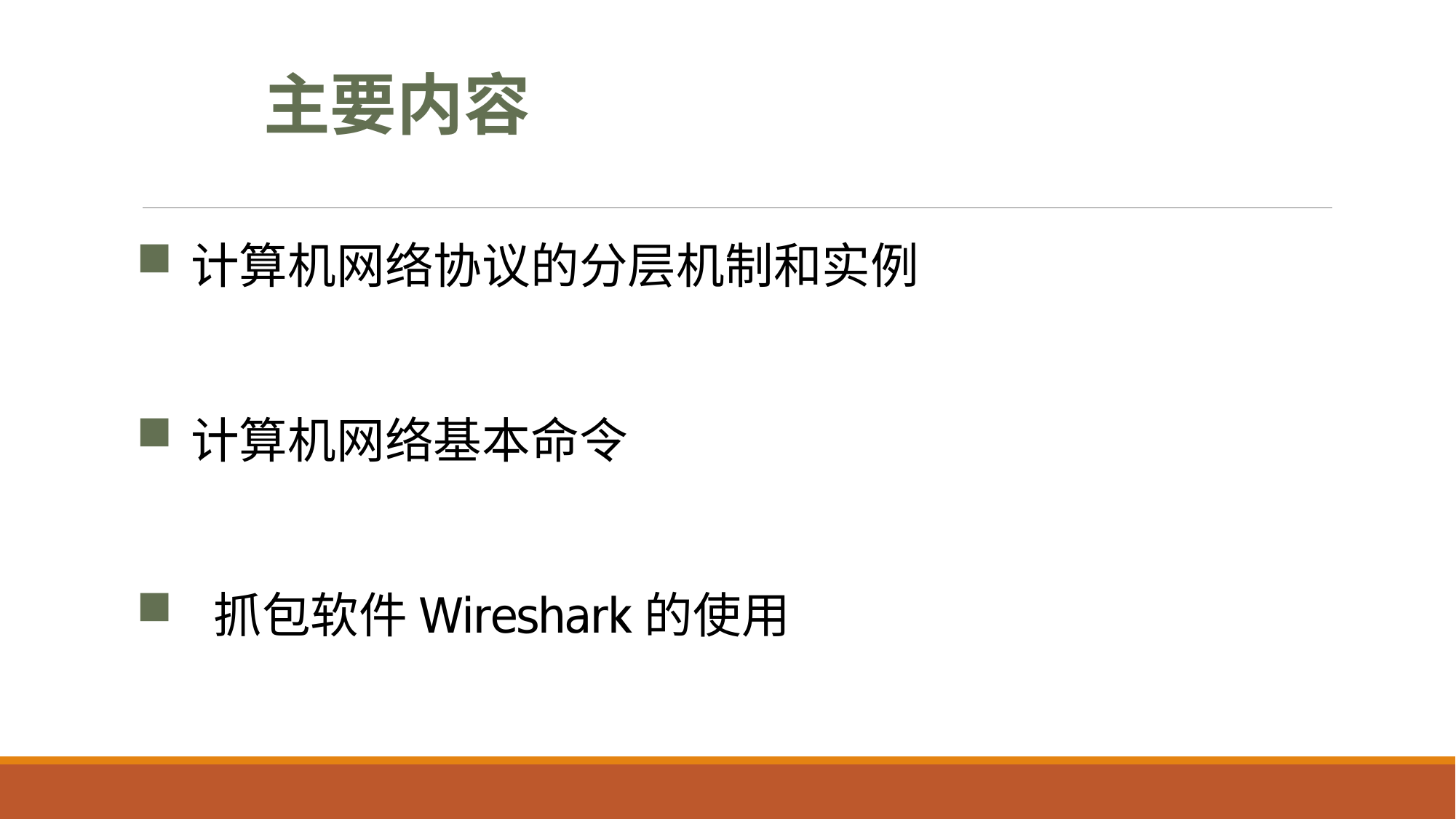

主要内容
计算机网络协议的分层机制和实例

计算机网络基本命令

 抓包软件Wireshark的使用